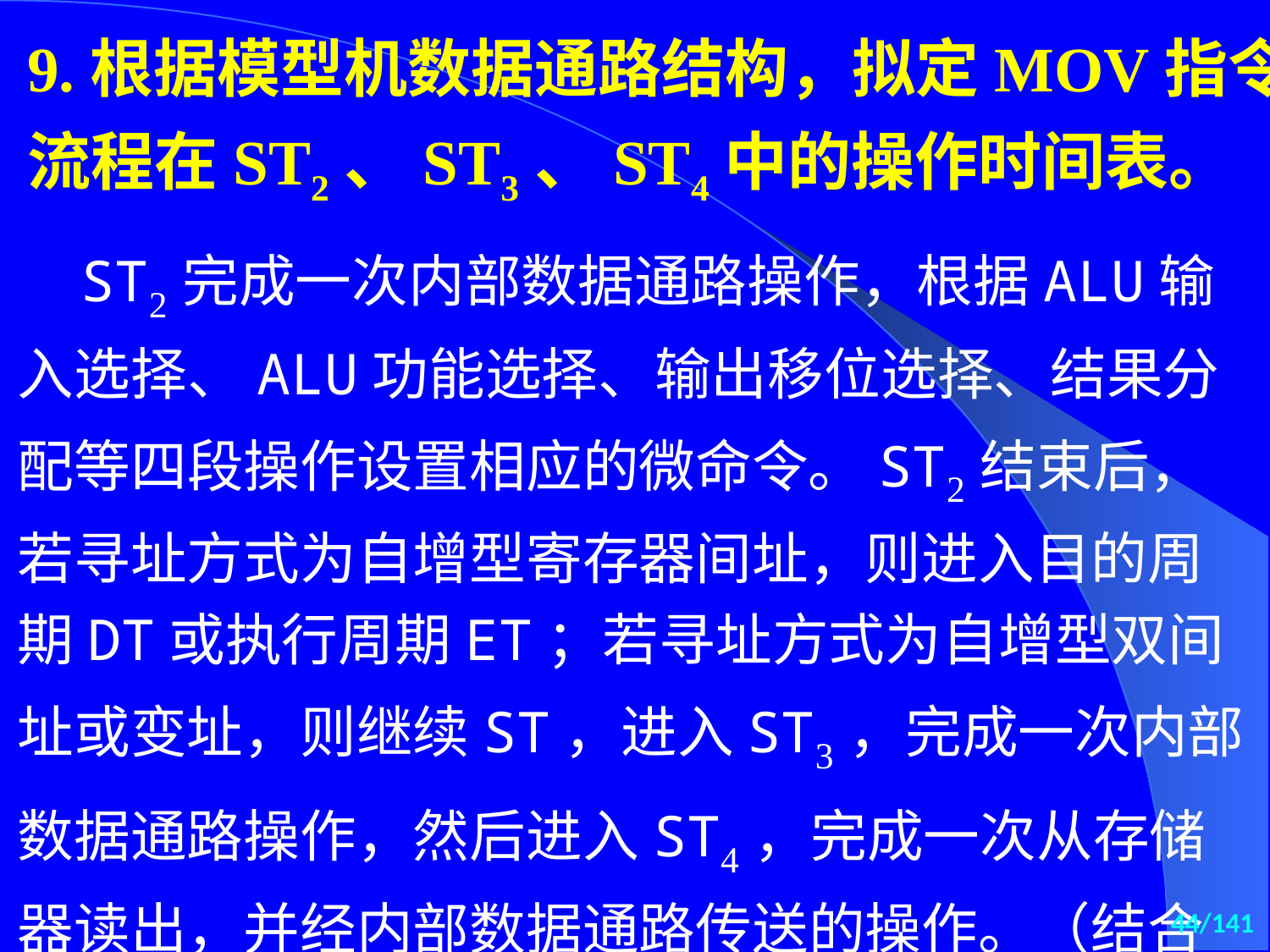

9.根据模型机数据通路结构，拟定MOV指令流程在ST2、ST3、ST4中的操作时间表。
ST2完成一次内部数据通路操作，根据ALU输入选择、ALU功能选择、输出移位选择、结果分配等四段操作设置相应的微命令。ST2结束后，若寻址方式为自增型寄存器间址，则进入目的周期DT或执行周期ET；若寻址方式为自增型双间址或变址，则继续ST，进入ST3，完成一次内部数据通路操作，然后进入ST4，完成一次从存储器读出，并经内部数据通路传送的操作。（结合P140，图3-36）
操作时间表如下表所示：
44/141